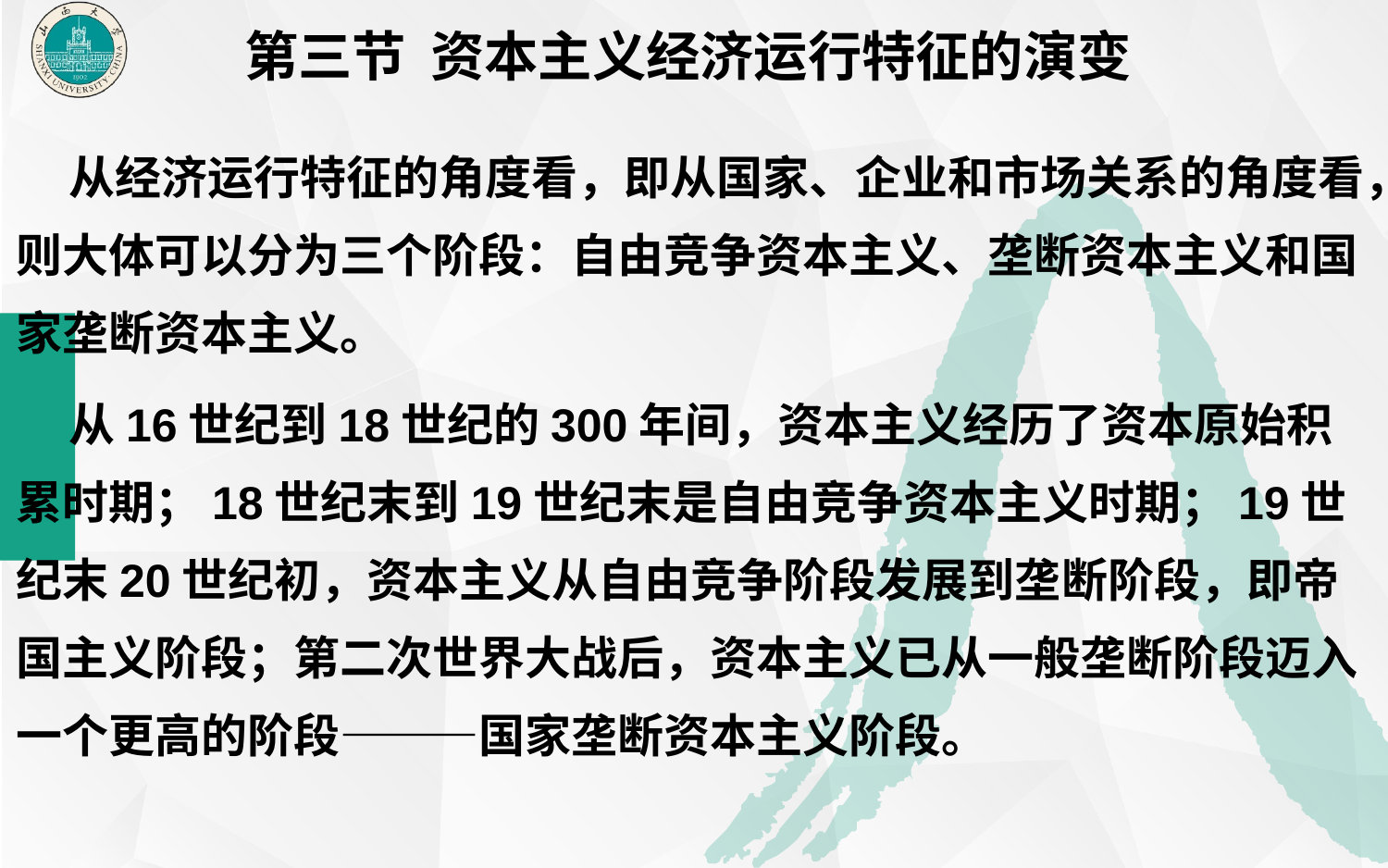

第三节  资本主义经济运行特征的演变
     从经济运行特征的角度看，即从国家、企业和市场关系的角度看，则大体可以分为三个阶段：自由竞争资本主义、垄断资本主义和国家垄断资本主义。
    从16世纪到18世纪的300年间，资本主义经历了资本原始积累时期；18世纪末到19世纪末是自由竞争资本主义时期；19世纪末20世纪初，资本主义从自由竞争阶段发展到垄断阶段，即帝国主义阶段；第二次世界大战后，资本主义已从一般垄断阶段迈入一个更高的阶段———国家垄断资本主义阶段。